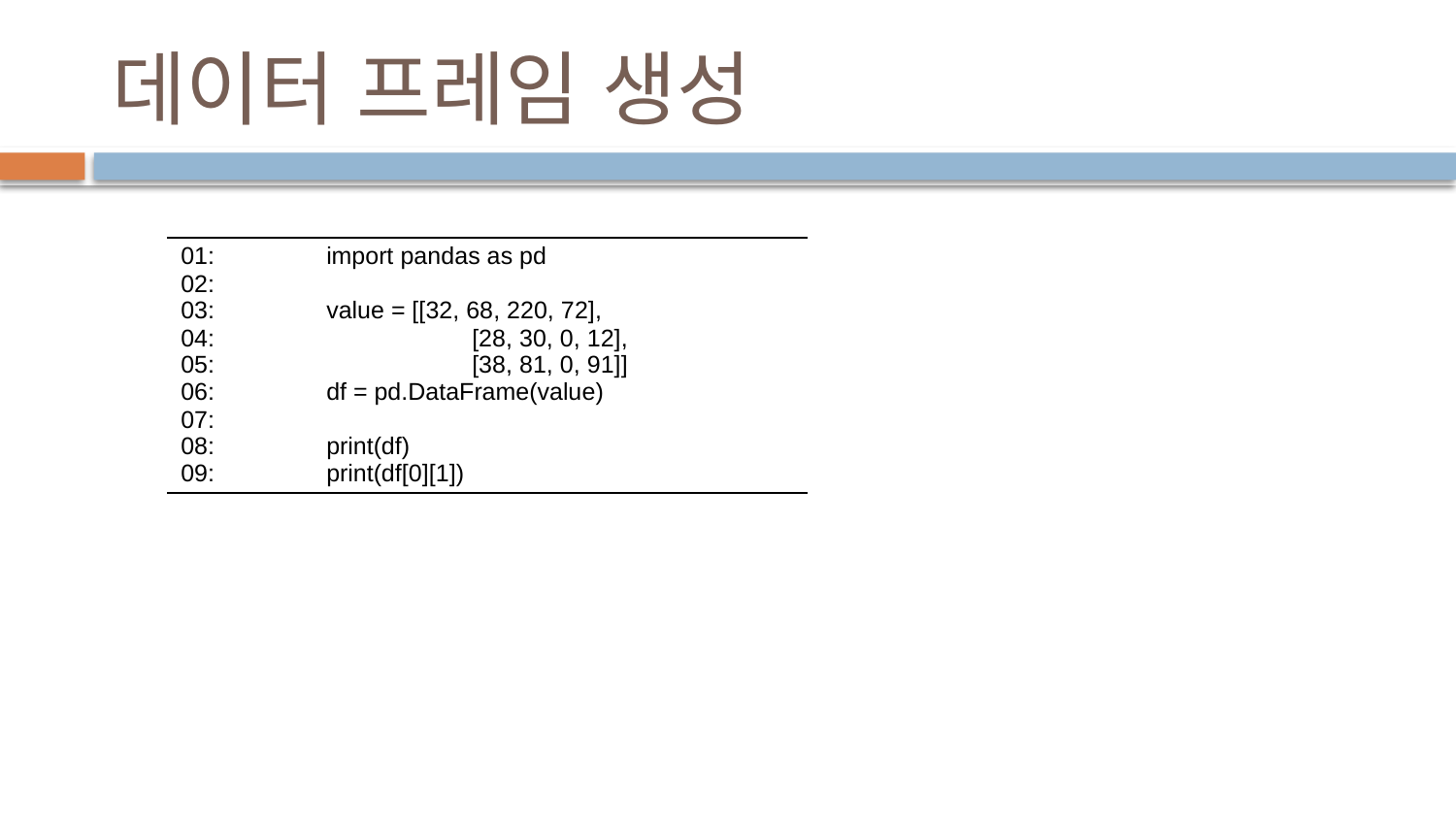

# 데이터 프레임 생성
| 01: import pandas as pd 02: 03: value = [[32, 68, 220, 72], 04: [28, 30, 0, 12], 05: [38, 81, 0, 91]] 06: df = pd.DataFrame(value) 07: 08: print(df) 09: print(df[0][1]) |
| --- |